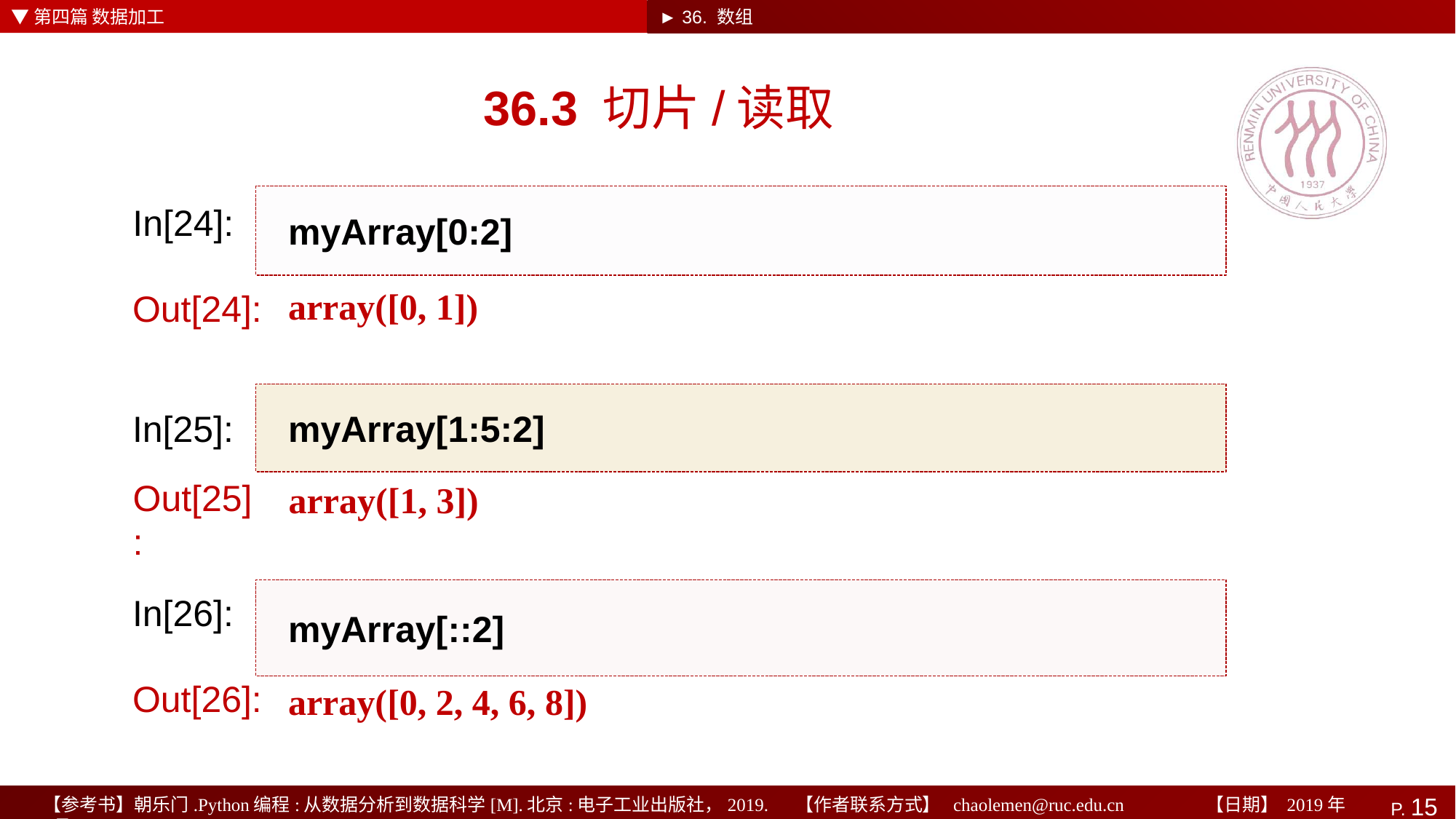

▼第四篇 数据加工
► 36. 数组
# 36.3 切片/读取
myArray[0:2]
In[24]:
array([0, 1])
Out[24]:

myArray[1:5:2]
In[25]:
array([1, 3])
Out[25]:
myArray[::2]
In[26]:
array([0, 2, 4, 6, 8])
Out[26]: